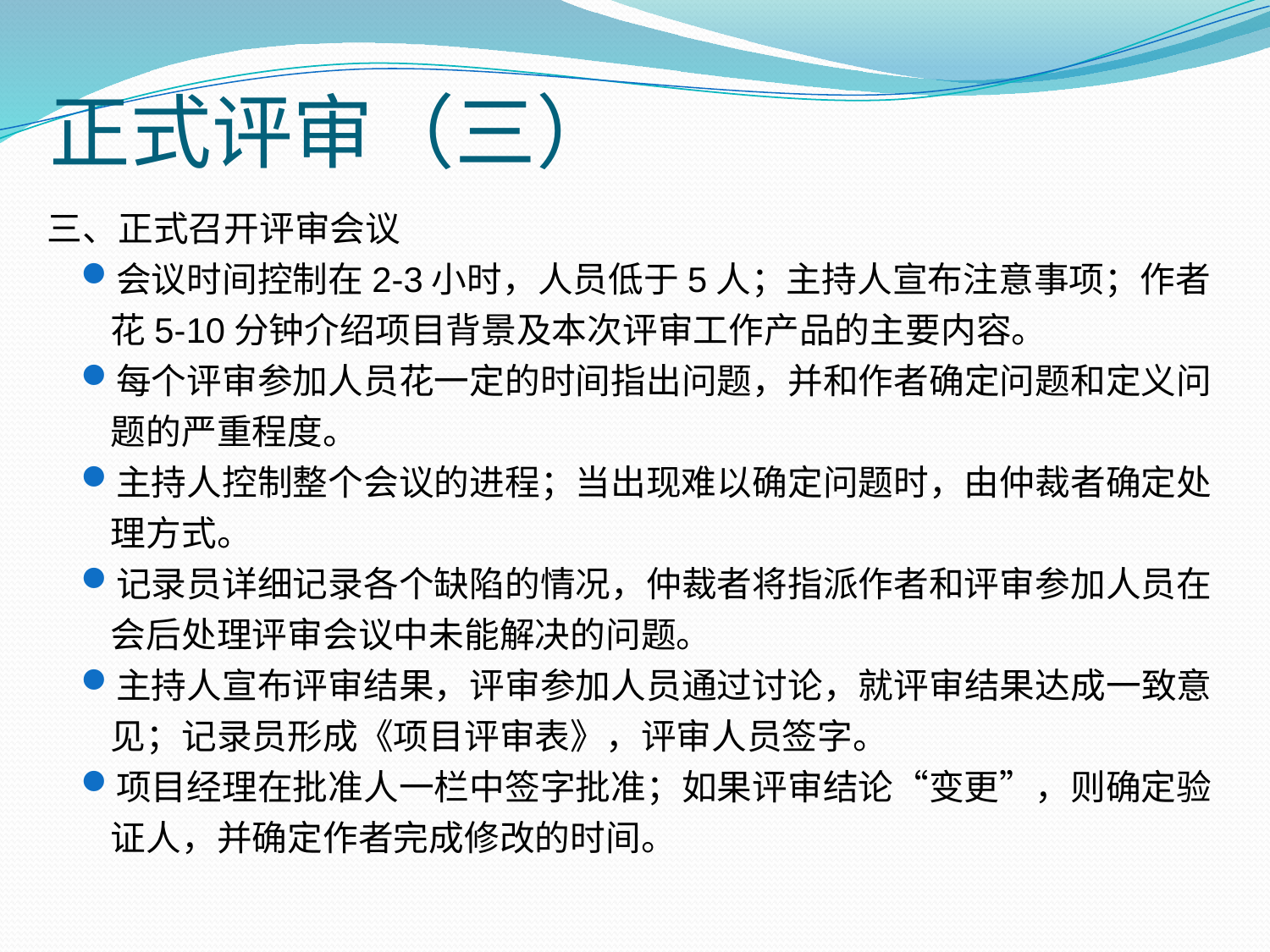

正式评审（三）
三、正式召开评审会议
会议时间控制在2-3小时，人员低于5人；主持人宣布注意事项；作者花5-10分钟介绍项目背景及本次评审工作产品的主要内容。
每个评审参加人员花一定的时间指出问题，并和作者确定问题和定义问题的严重程度。
主持人控制整个会议的进程；当出现难以确定问题时，由仲裁者确定处理方式。
记录员详细记录各个缺陷的情况，仲裁者将指派作者和评审参加人员在会后处理评审会议中未能解决的问题。
主持人宣布评审结果，评审参加人员通过讨论，就评审结果达成一致意见；记录员形成《项目评审表》，评审人员签字。
项目经理在批准人一栏中签字批准；如果评审结论“变更”，则确定验证人，并确定作者完成修改的时间。